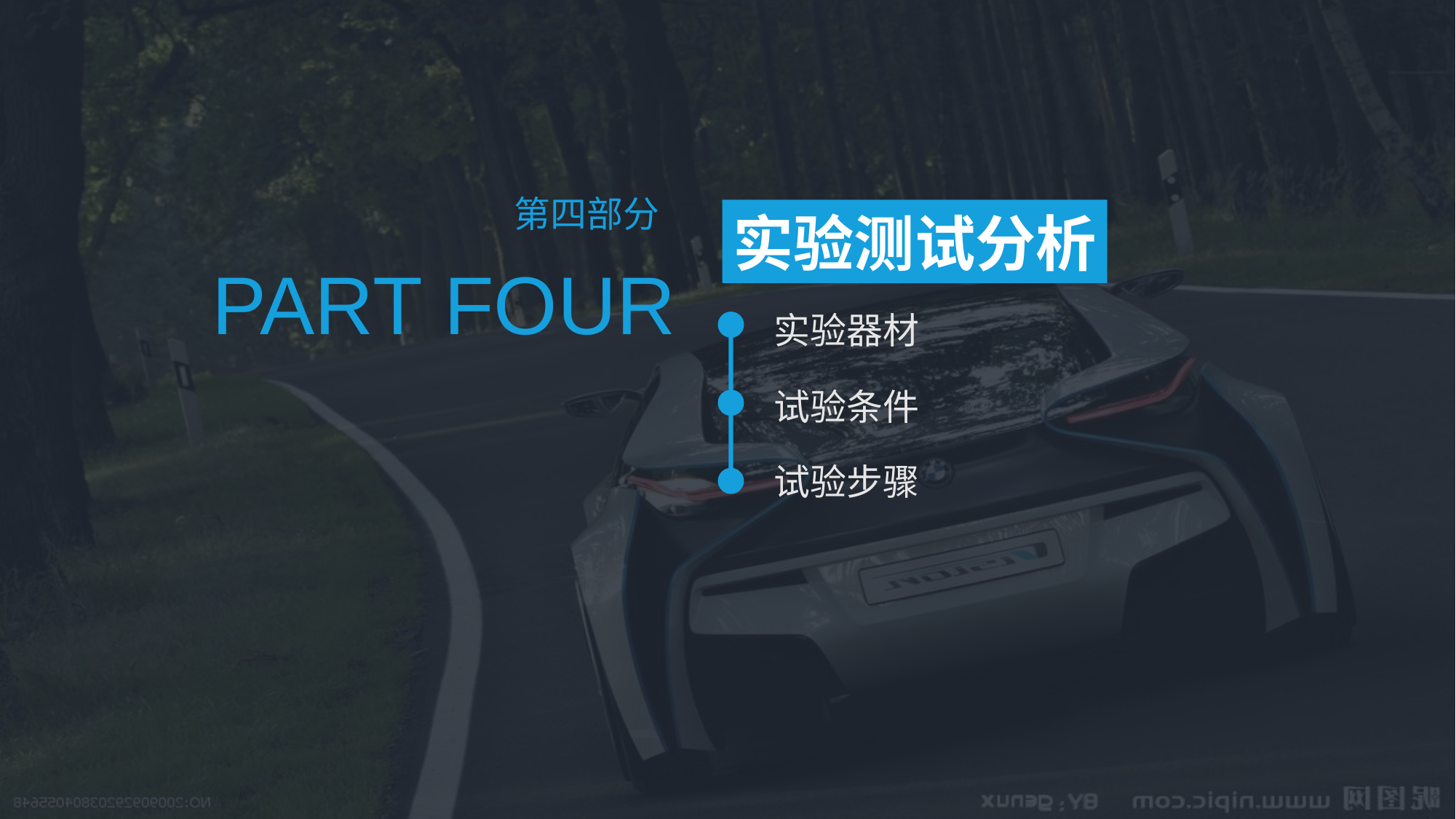

第四部分
实验测试分析
PART FOUR
实验器材

试验条件
试验步骤